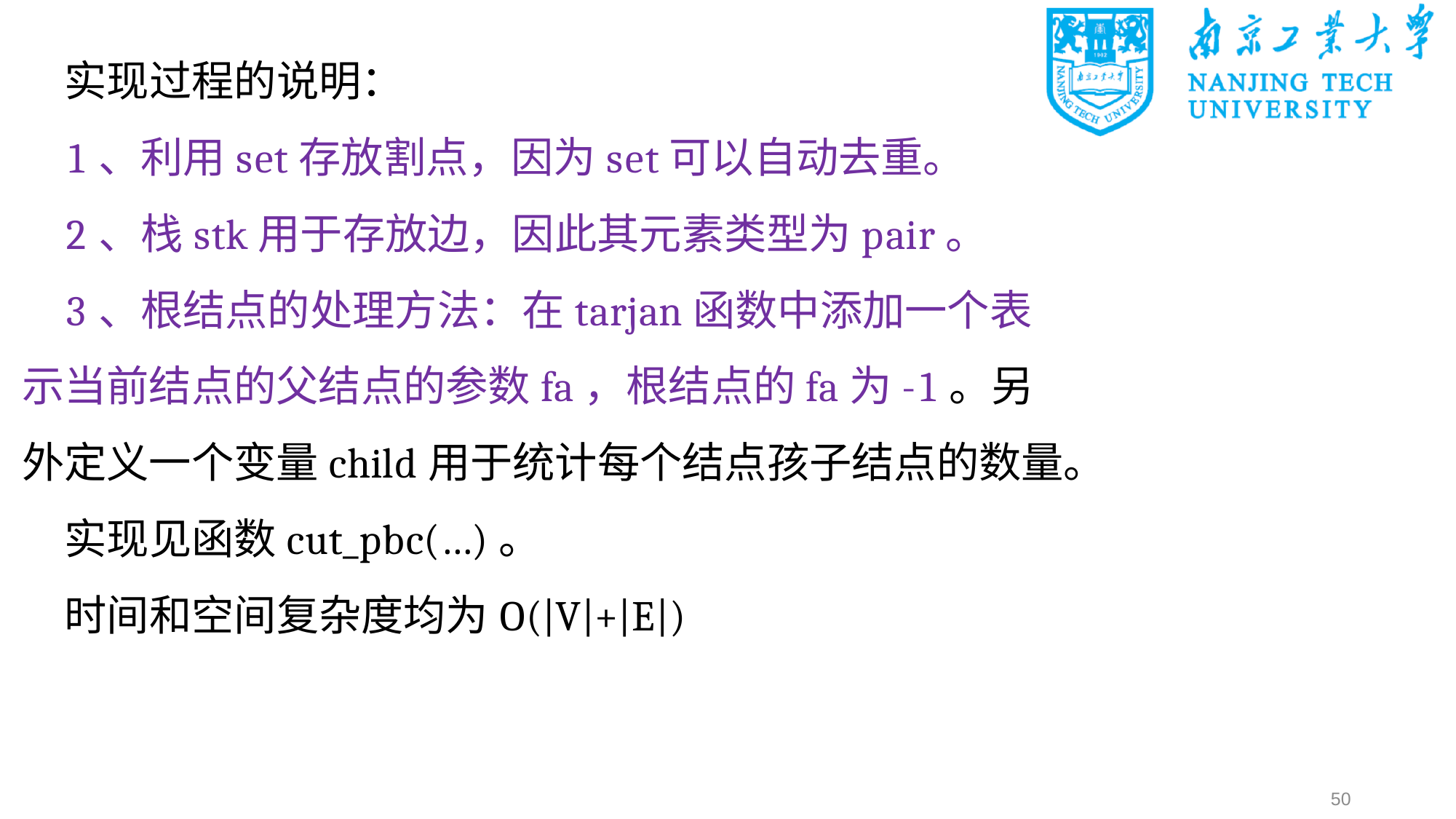

实现过程的说明：
1、利用set存放割点，因为set可以自动去重。
2、栈stk用于存放边，因此其元素类型为pair。
3、根结点的处理方法：在tarjan函数中添加一个表示当前结点的父结点的参数fa，根结点的fa为-1。另外定义一个变量child用于统计每个结点孩子结点的数量。
实现见函数cut_pbc(…)。
时间和空间复杂度均为O(|V|+|E|)
50